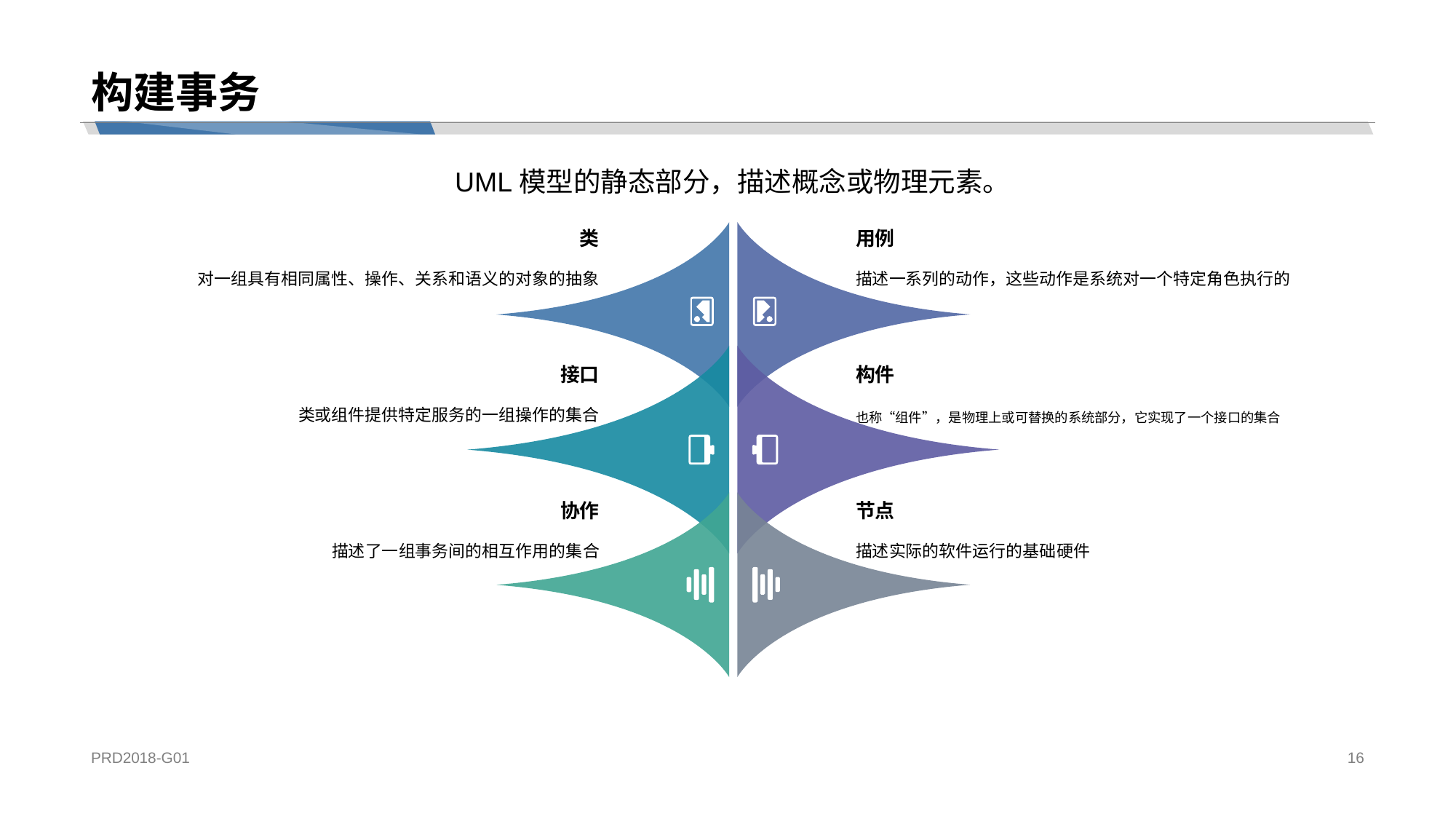

# 构建事务
UML模型的静态部分，描述概念或物理元素。

类
用例
对一组具有相同属性、操作、关系和语义的对象的抽象
描述一系列的动作，这些动作是系统对一个特定角色执行的

接口
构件
类或组件提供特定服务的一组操作的集合
也称“组件”，是物理上或可替换的系统部分，它实现了一个接口的集合

协作
节点
描述了一组事务间的相互作用的集合
描述实际的软件运行的基础硬件

PRD2018-G01
16